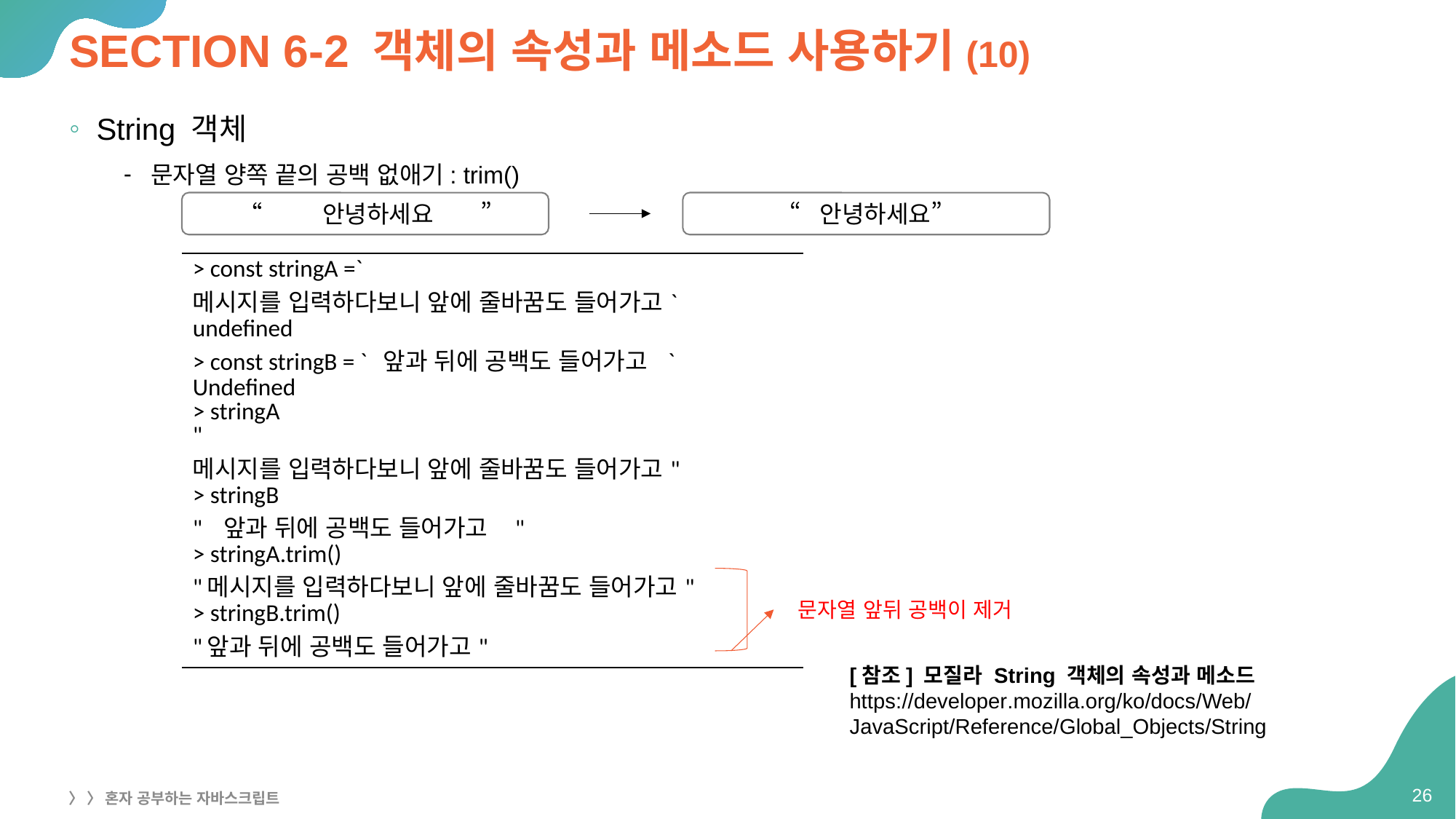

# SECTION 6-2 객체의 속성과 메소드 사용하기(10)
String 객체
문자열 양쪽 끝의 공백 없애기: trim()

“          안녕하세요       ”
“안녕하세요”
| > const stringA =` 메시지를 입력하다보니 앞에 줄바꿈도 들어가고` undefined > const stringB = ` 앞과 뒤에 공백도 들어가고 ` Undefined > stringA " 메시지를 입력하다보니 앞에 줄바꿈도 들어가고" > stringB " 앞과 뒤에 공백도 들어가고 " > stringA.trim() "메시지를 입력하다보니 앞에 줄바꿈도 들어가고" > stringB.trim() "앞과 뒤에 공백도 들어가고" |
| --- |

문자열 앞뒤 공백이 제거
[참조] 모질라 String 객체의 속성과 메소드
https://developer.mozilla.org/ko/docs/Web/JavaScript/Reference/Global_Objects/String
26
〉 〉 혼자 공부하는 자바스크립트